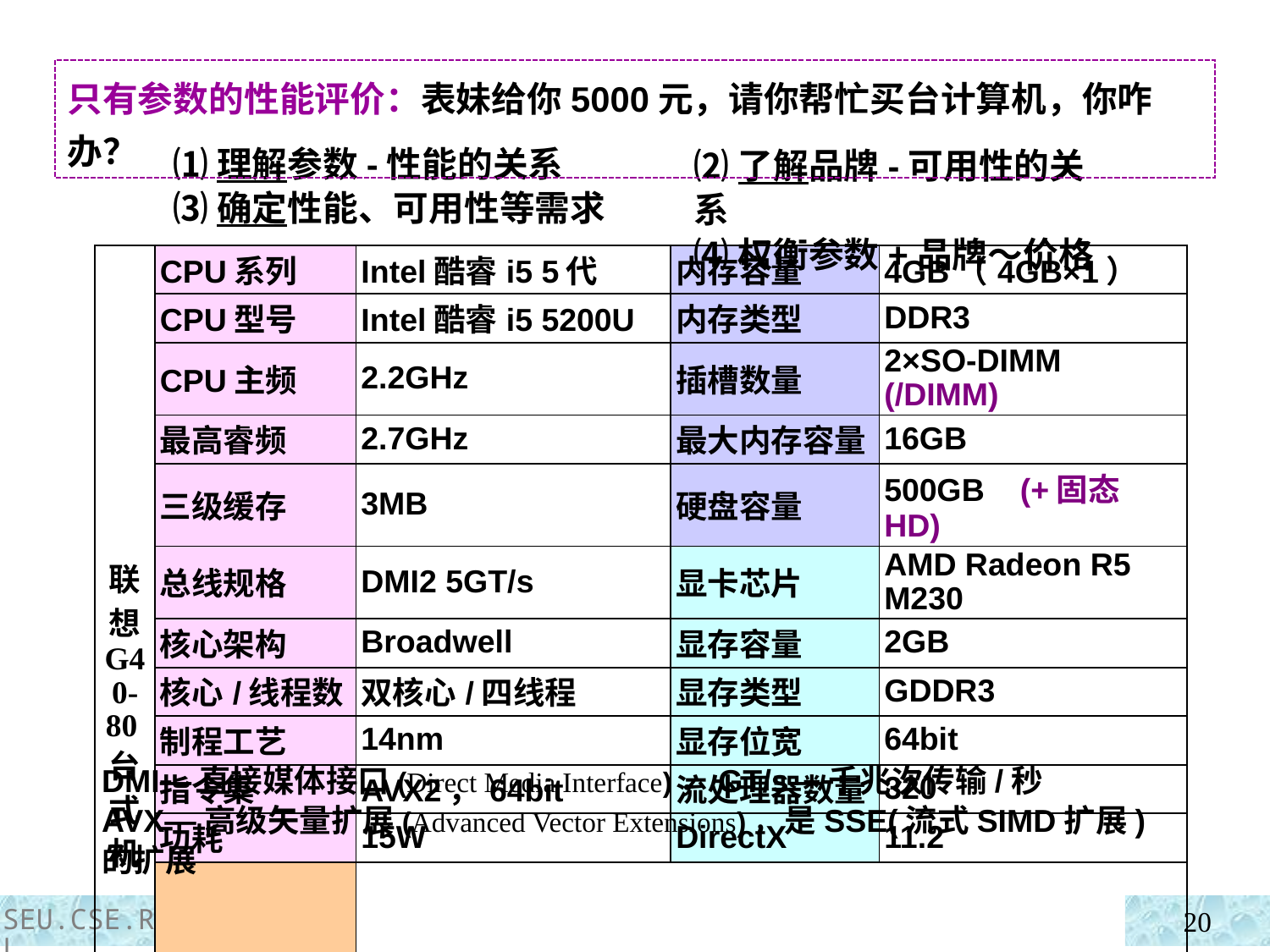

只有参数的性能评价：表妹给你5000元，请你帮忙买台计算机，你咋办？
⑴理解参数-性能的关系
⑶确定性能、可用性等需求
⑵了解品牌-可用性的关系
⑷权衡参数+品牌～价格
| 联想 G40-80台式机 | CPU系列 | Intel酷睿i5 5代 | 内存容量 | 4GB（4GB×1） |
| --- | --- | --- | --- | --- |
|  | CPU型号 | Intel酷睿i5 5200U | 内存类型 | DDR3 |
|  | CPU主频 | 2.2GHz | 插槽数量 | 2×SO-DIMM (/DIMM) |
|  | 最高睿频 | 2.7GHz | 最大内存容量 | 16GB |
|  | 三级缓存 | 3MB | 硬盘容量 | 500GB (+固态HD) |
|  | 总线规格 | DMI2 5GT/s | 显卡芯片 | AMD Radeon R5 M230 |
|  | 核心架构 | Broadwell | 显存容量 | 2GB |
|  | 核心/线程数 | 双核心/四线程 | 显存类型 | GDDR3 |
|  | 制程工艺 | 14nm | 显存位宽 | 64bit |
|  | 指令集 | AVX2，64bit | 流处理器数量 | 320 |
|  | 功耗 | 15W | DirectX | 11.2 |
|  | I/O接口 | USB、VGA、HDMI、RJ45、DVD (内部PCI-E/S-ATA) |  |  |
DMI—直接媒体接口(Direct Media Interface)，GT/s—千兆次传输/秒
AVX—高级矢量扩展(Advanced Vector Extensions)，是SSE(流式SIMD扩展)的扩展
SEU.CSE.RGL
20